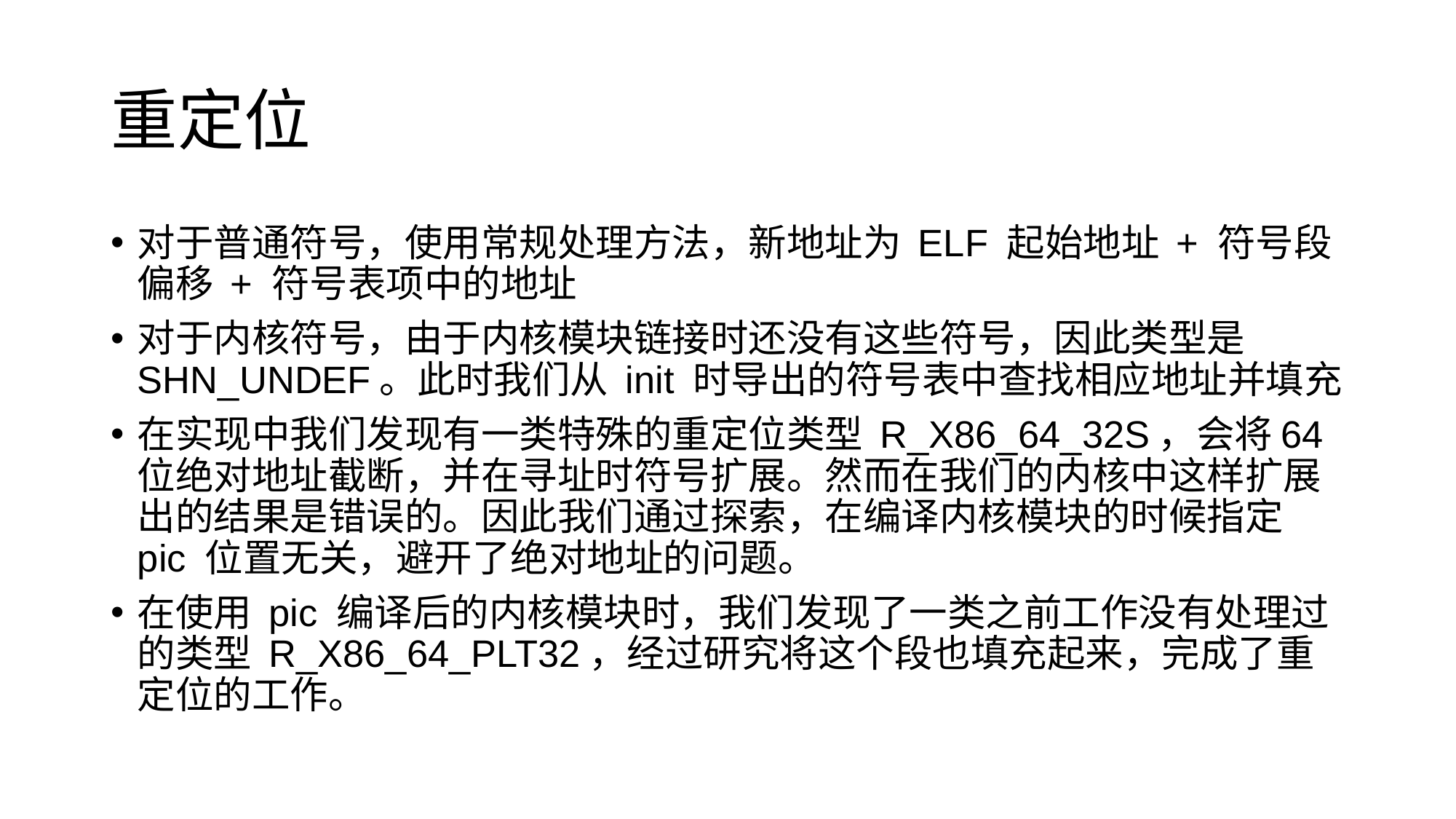

# 重定位
对于普通符号，使用常规处理方法，新地址为 ELF 起始地址 + 符号段偏移 + 符号表项中的地址
对于内核符号，由于内核模块链接时还没有这些符号，因此类型是 SHN_UNDEF。此时我们从 init 时导出的符号表中查找相应地址并填充
在实现中我们发现有一类特殊的重定位类型 R_X86_64_32S，会将64位绝对地址截断，并在寻址时符号扩展。然而在我们的内核中这样扩展出的结果是错误的。因此我们通过探索，在编译内核模块的时候指定 pic 位置无关，避开了绝对地址的问题。
在使用 pic 编译后的内核模块时，我们发现了一类之前工作没有处理过的类型 R_X86_64_PLT32，经过研究将这个段也填充起来，完成了重定位的工作。